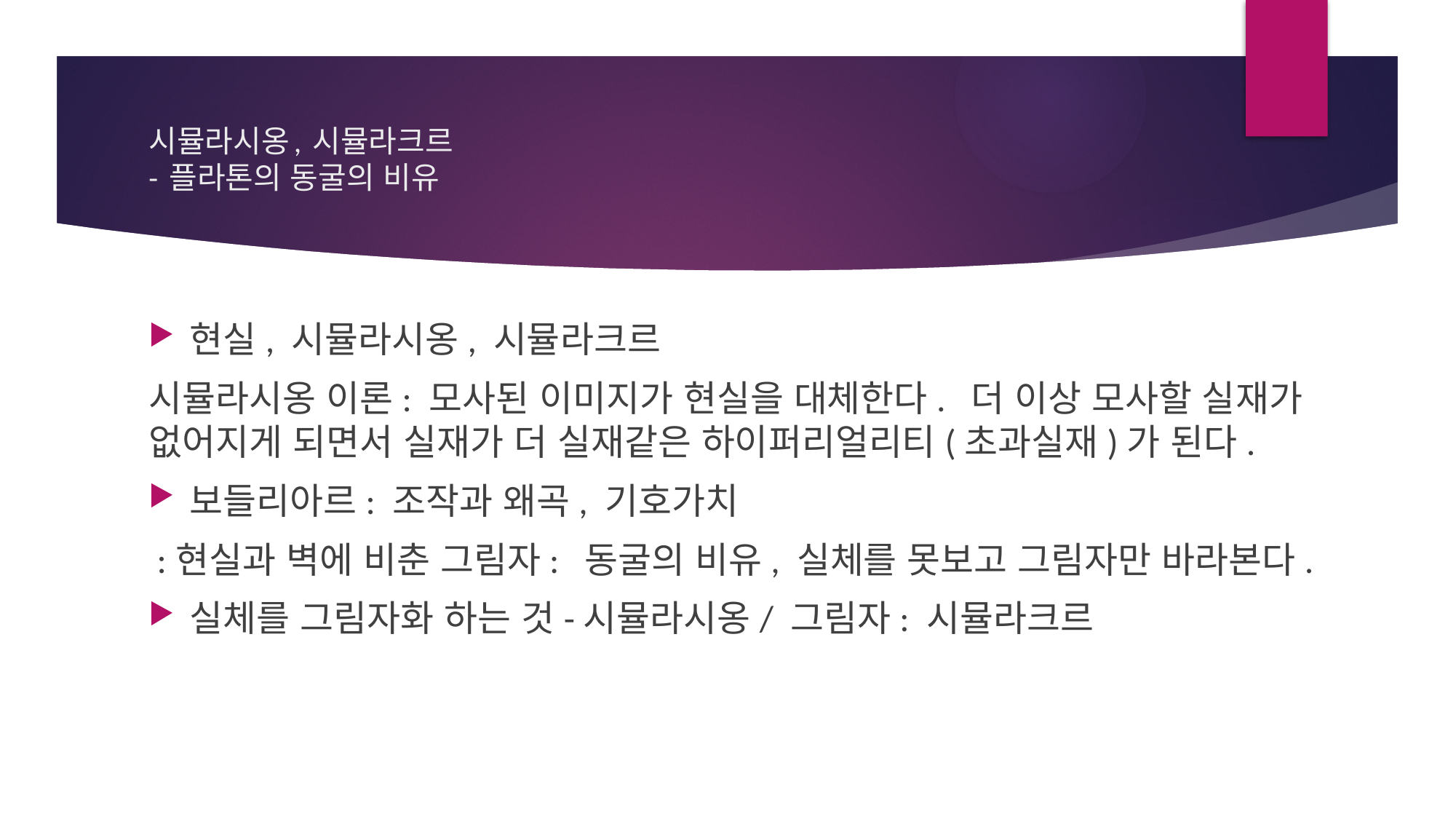

# 시뮬라시옹, 시뮬라크르 - 플라톤의 동굴의 비유
현실, 시뮬라시옹, 시뮬라크르
시뮬라시옹 이론: 모사된 이미지가 현실을 대체한다.  더 이상 모사할 실재가 없어지게 되면서 실재가 더 실재같은 하이퍼리얼리티(초과실재)가 된다.
보들리아르: 조작과 왜곡, 기호가치
 :현실과 벽에 비춘 그림자:  동굴의 비유, 실체를 못보고 그림자만 바라본다.
실체를 그림자화 하는 것-시뮬라시옹/ 그림자: 시뮬라크르